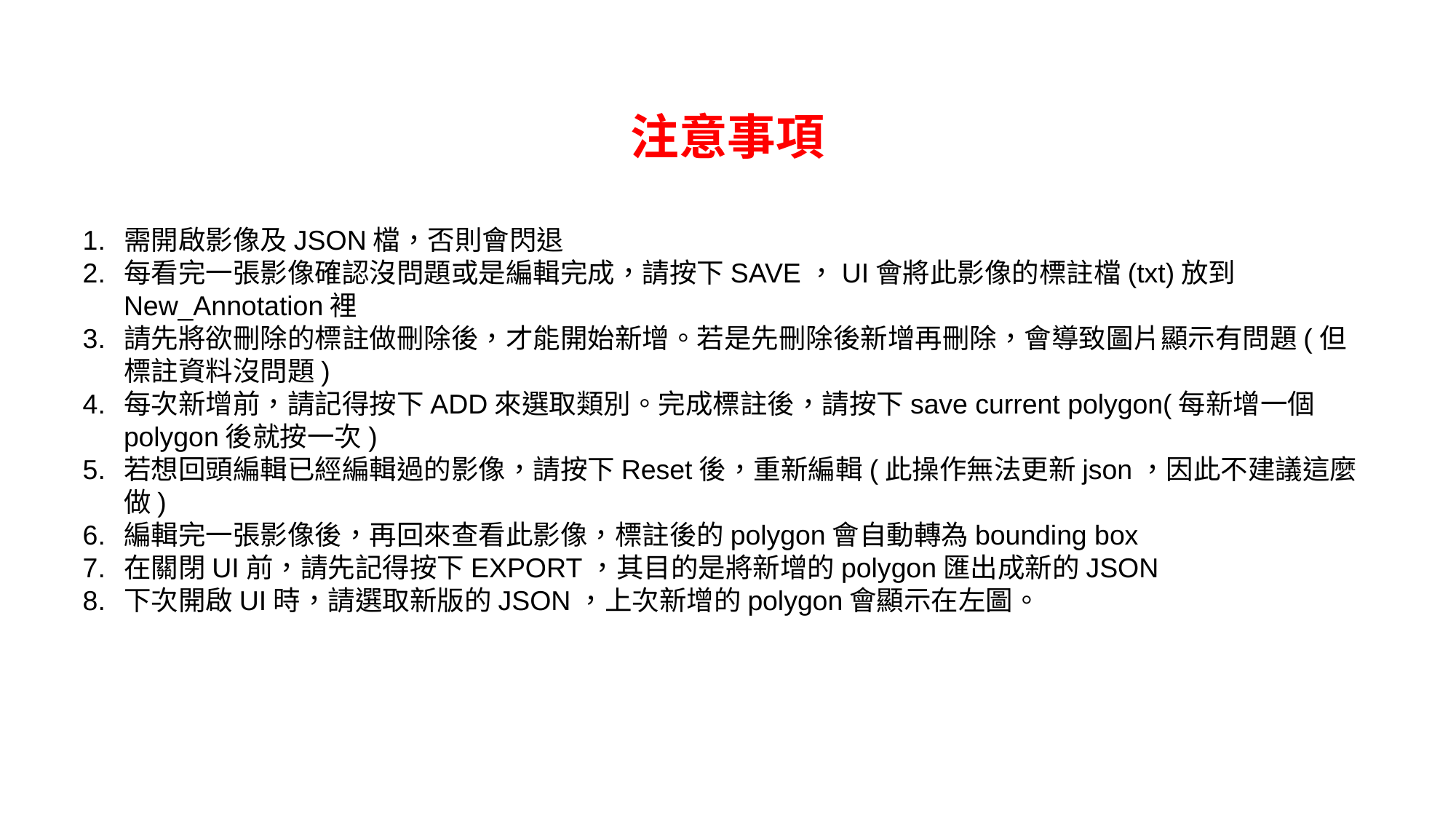

注意事項

需開啟影像及JSON檔，否則會閃退
每看完一張影像確認沒問題或是編輯完成，請按下SAVE，UI會將此影像的標註檔(txt)放到New_Annotation裡
請先將欲刪除的標註做刪除後，才能開始新增。若是先刪除後新增再刪除，會導致圖片顯示有問題(但標註資料沒問題)
每次新增前，請記得按下ADD來選取類別。完成標註後，請按下save current polygon(每新增一個polygon後就按一次)
若想回頭編輯已經編輯過的影像，請按下Reset後，重新編輯(此操作無法更新json，因此不建議這麼做)
編輯完一張影像後，再回來查看此影像，標註後的polygon會自動轉為bounding box
在關閉UI前，請先記得按下EXPORT，其目的是將新增的polygon匯出成新的JSON
下次開啟UI時，請選取新版的JSON，上次新增的polygon會顯示在左圖。